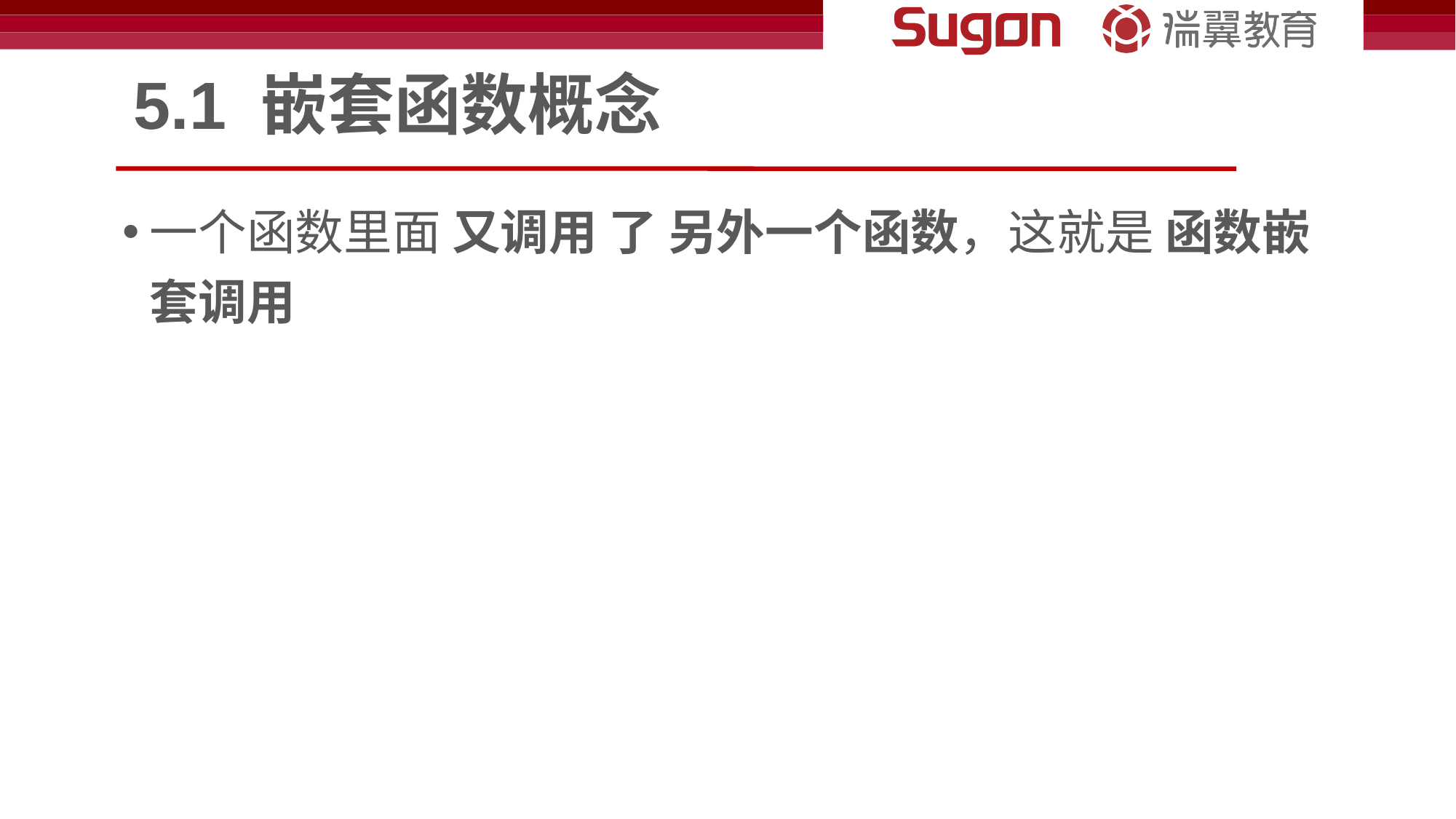

# 5.1 嵌套函数概念
一个函数里面 又调用 了 另外一个函数，这就是 函数嵌套调用